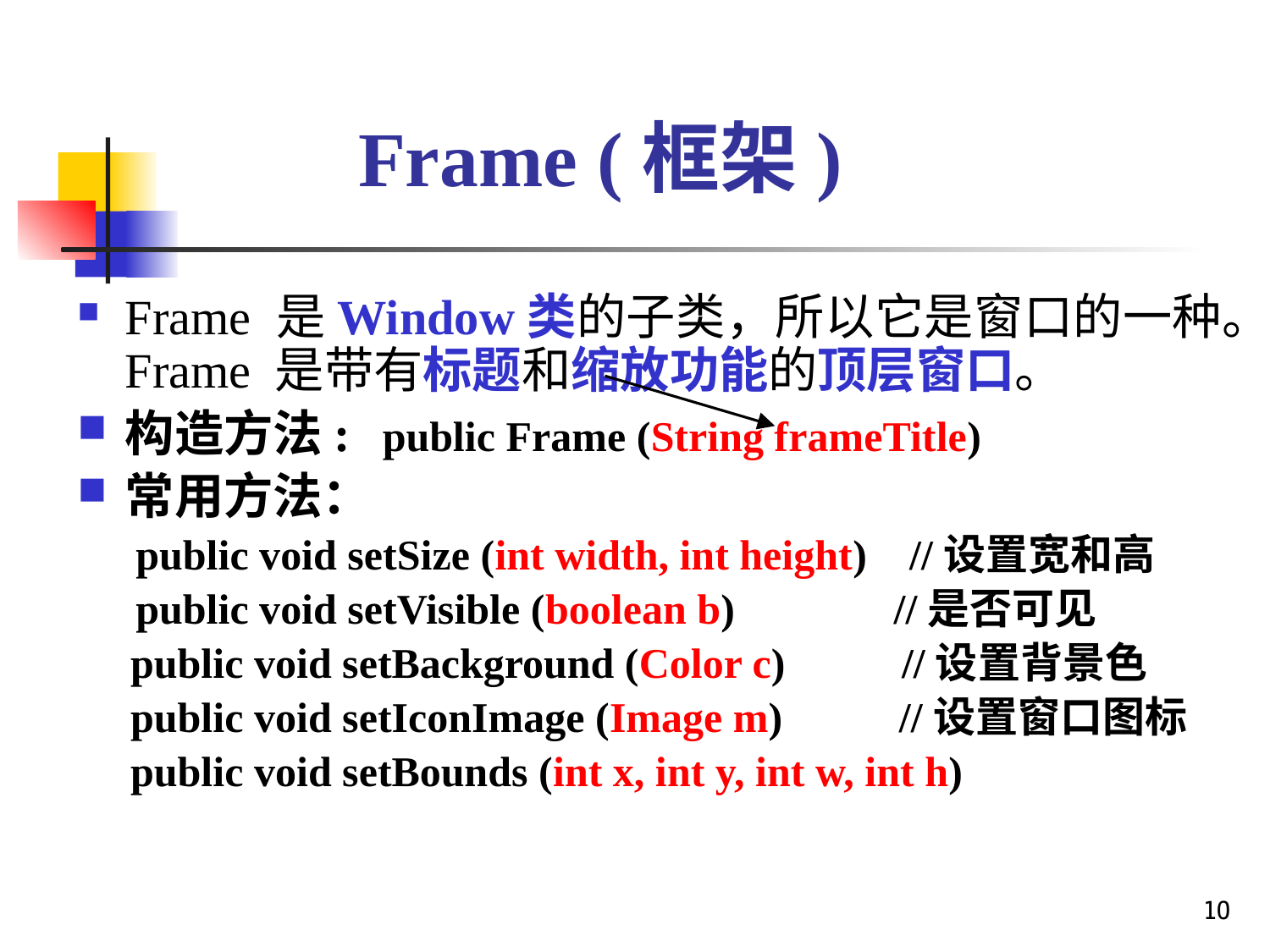

Frame (框架)
Frame 是Window类的子类，所以它是窗口的一种。Frame 是带有标题和缩放功能的顶层窗口。
构造方法:   public Frame (String frameTitle)
常用方法：
   	 public void setSize (int width, int height)    //设置宽和高
	 public void setVisible (boolean b)               //是否可见
     public void setBackground (Color c)           //设置背景色
     public void setIconImage (Image m)           //设置窗口图标
     public void setBounds (int x, int y, int w, int h)

10